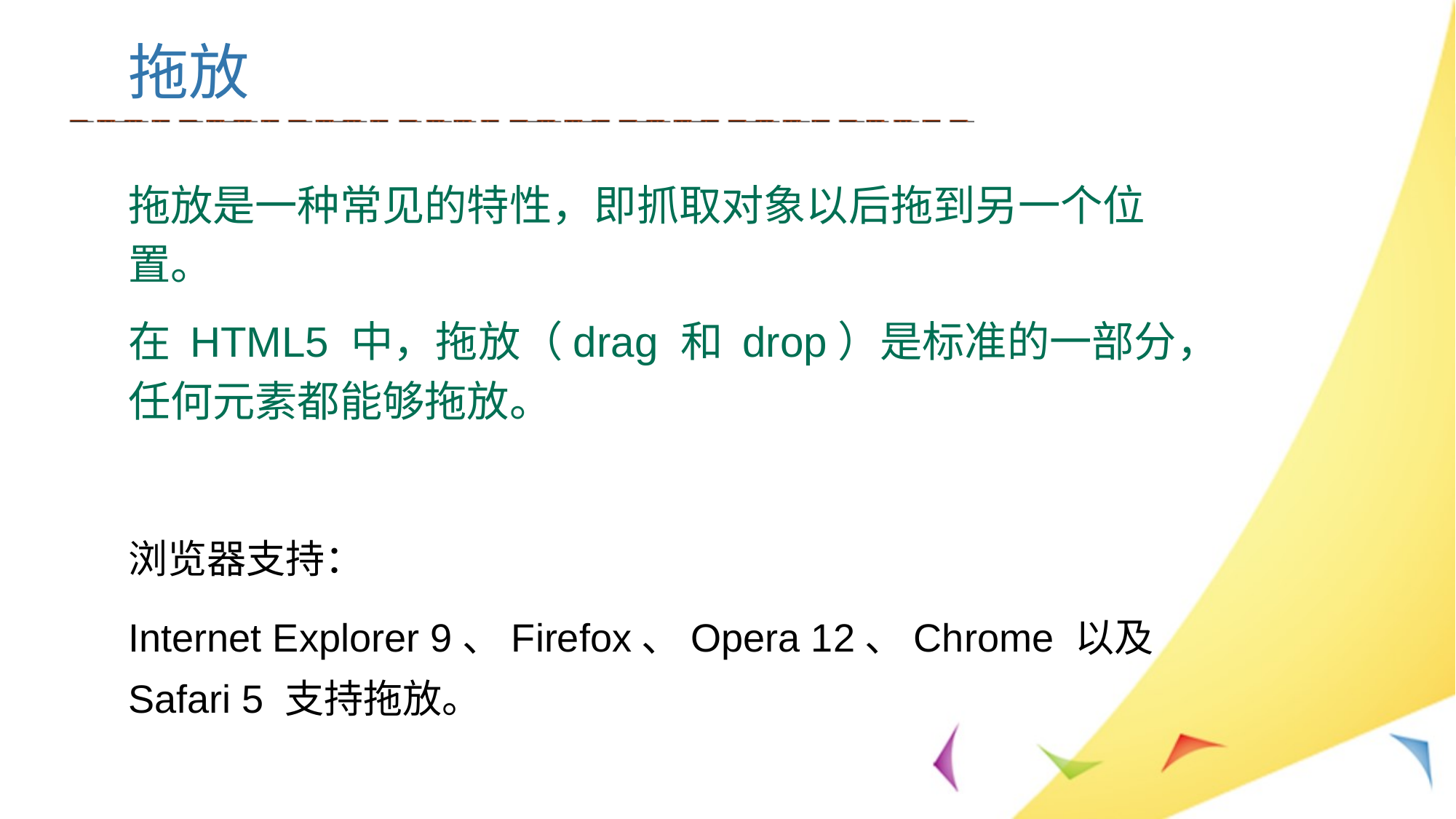

拖放
拖放是一种常见的特性，即抓取对象以后拖到另一个位置。
在 HTML5 中，拖放（drag 和 drop）是标准的一部分，任何元素都能够拖放。

浏览器支持：
Internet Explorer 9、Firefox、Opera 12、Chrome 以及 Safari 5 支持拖放。